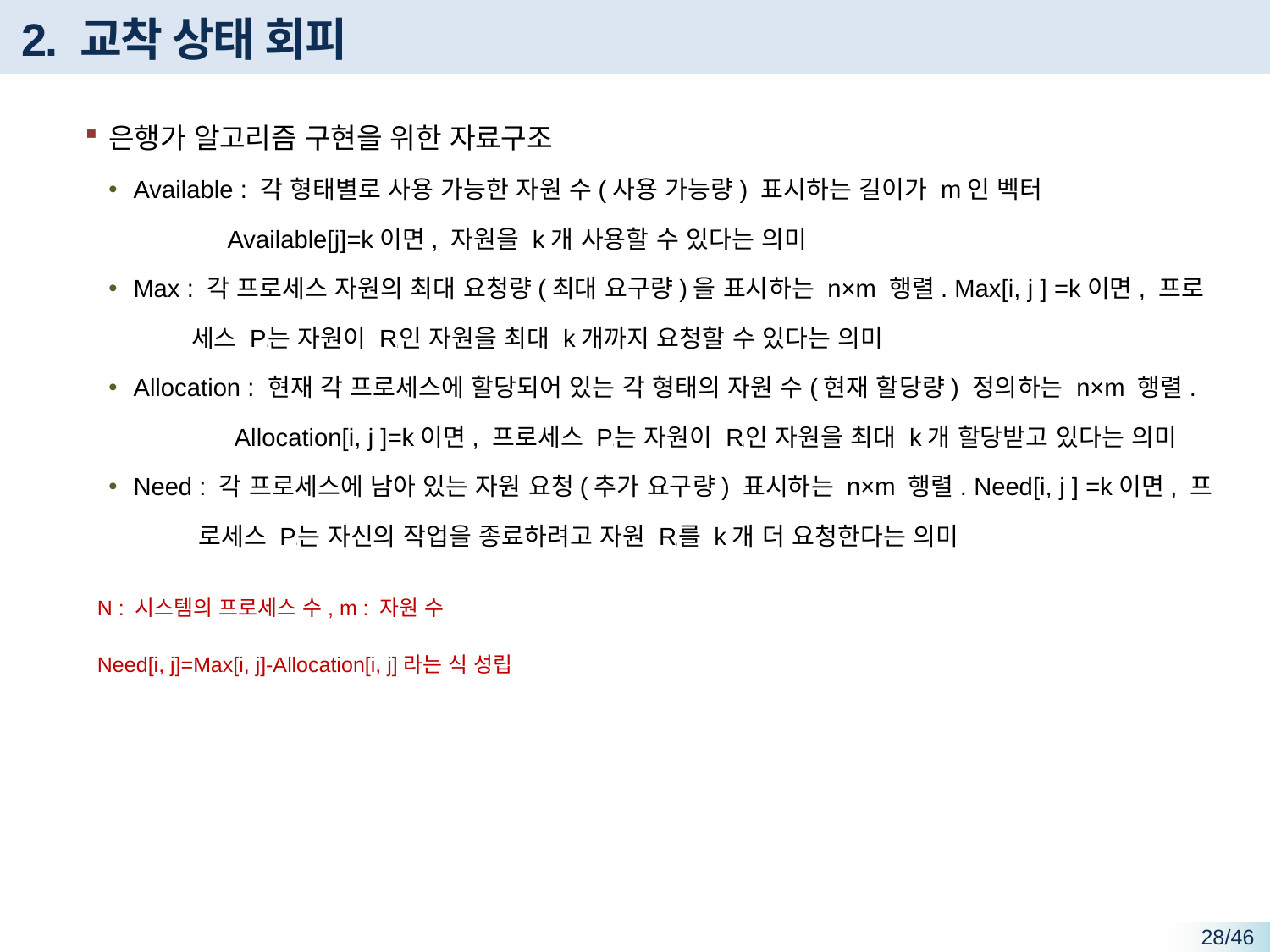

# 2. 교착 상태 회피
은행가 알고리즘 구현을 위한 자료구조
Available : 각 형태별로 사용 가능한 자원 수(사용 가능량) 표시하는 길이가 m인 벡터
                 Available[j]=k이면, 자원을 k개 사용할 수 있다는 의미
Max : 각 프로세스 자원의 최대 요청량(최대 요구량)을 표시하는 n×m 행렬. Max[i, j ] =k이면, 프로
           세스 Pi는 자원이 Rj인 자원을 최대 k개까지 요청할 수 있다는 의미
Allocation : 현재 각 프로세스에 할당되어 있는 각 형태의 자원 수(현재 할당량) 정의하는 n×m 행렬.
                  Allocation[i, j ]=k이면, 프로세스 Pi는 자원이 Rj인 자원을 최대 k개 할당받고 있다는 의미
Need : 각 프로세스에 남아 있는 자원 요청(추가 요구량) 표시하는 n×m 행렬. Need[i, j ] =k이면, 프
            로세스 Pi는 자신의 작업을 종료하려고 자원 Rj를 k개 더 요청한다는 의미

N : 시스템의 프로세스 수, m : 자원 수
Need[i, j]=Max[i, j]-Allocation[i, j]라는 식 성립